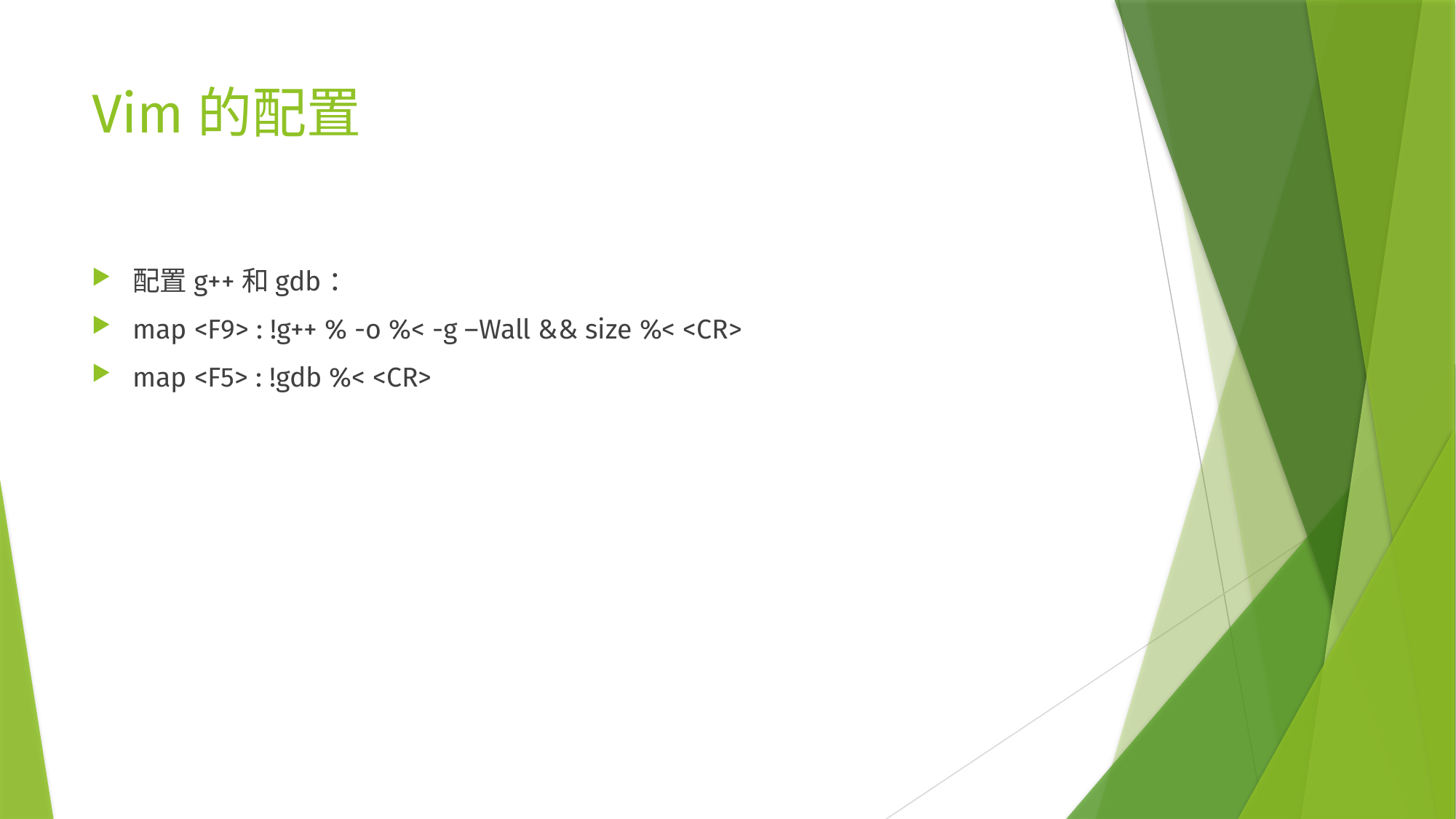

# Vim的配置
配置g++和gdb：
map <F9> : !g++ % -o %< -g –Wall && size %< <CR>
map <F5> : !gdb %< <CR>